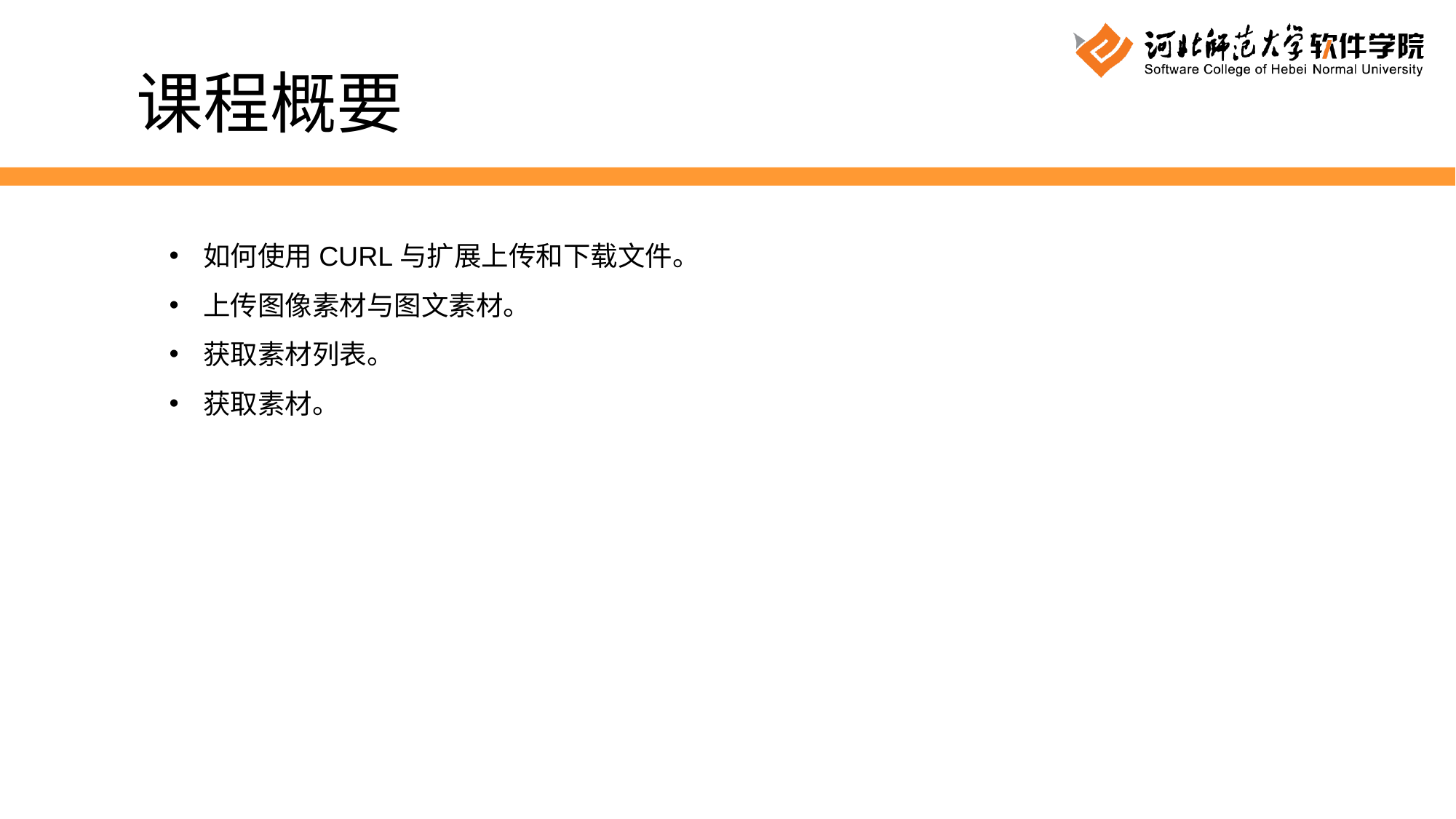

课程概要
如何使用CURL与扩展上传和下载文件。
上传图像素材与图文素材。
获取素材列表。
获取素材。